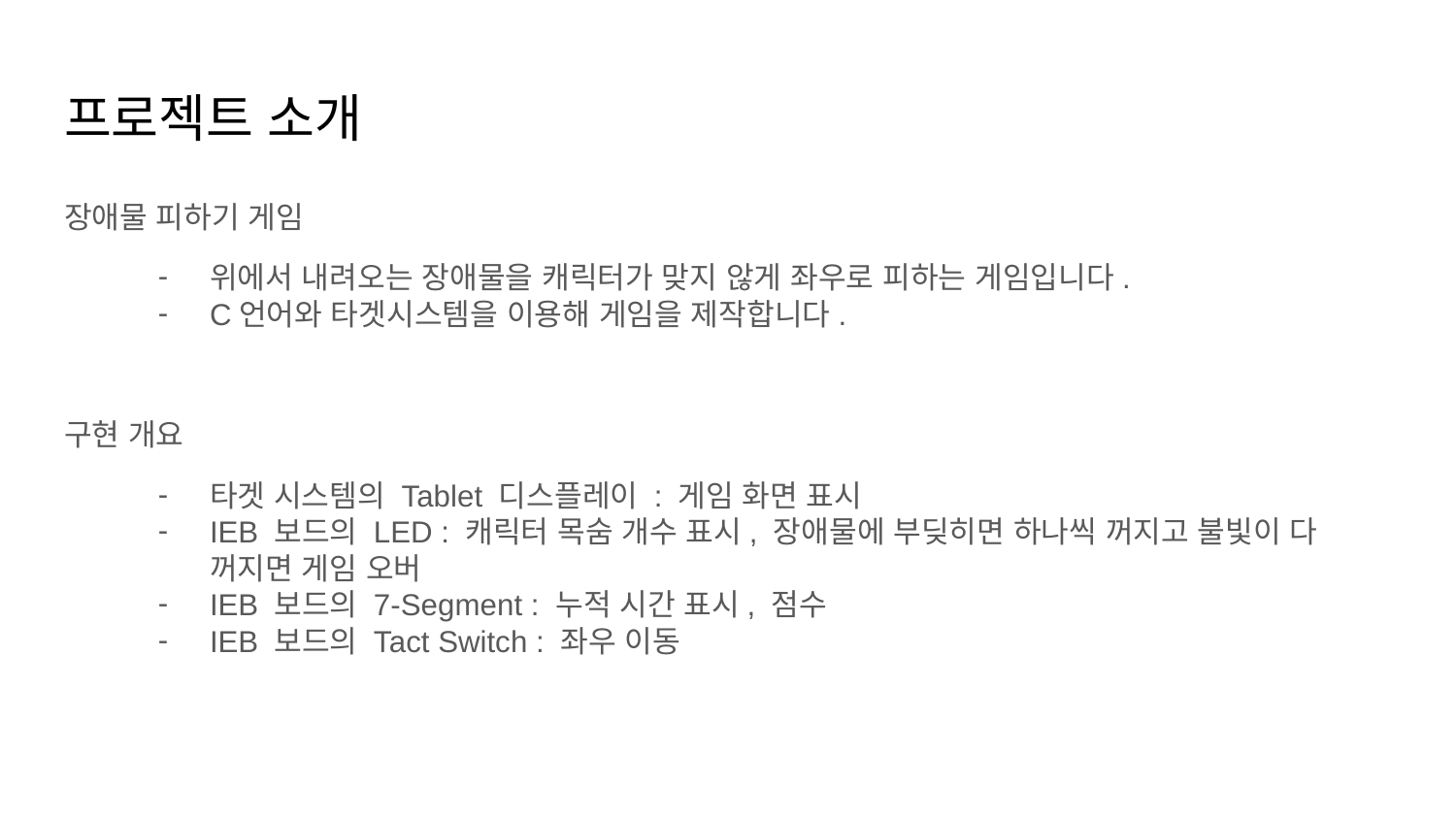

# 프로젝트 소개
장애물 피하기 게임
위에서 내려오는 장애물을 캐릭터가 맞지 않게 좌우로 피하는 게임입니다.
C언어와 타겟시스템을 이용해 게임을 제작합니다.

구현 개요
타겟 시스템의 Tablet 디스플레이 : 게임 화면 표시
IEB 보드의 LED : 캐릭터 목숨 개수 표시, 장애물에 부딪히면 하나씩 꺼지고 불빛이 다 꺼지면 게임 오버
IEB 보드의 7-Segment : 누적 시간 표시, 점수
IEB 보드의 Tact Switch : 좌우 이동